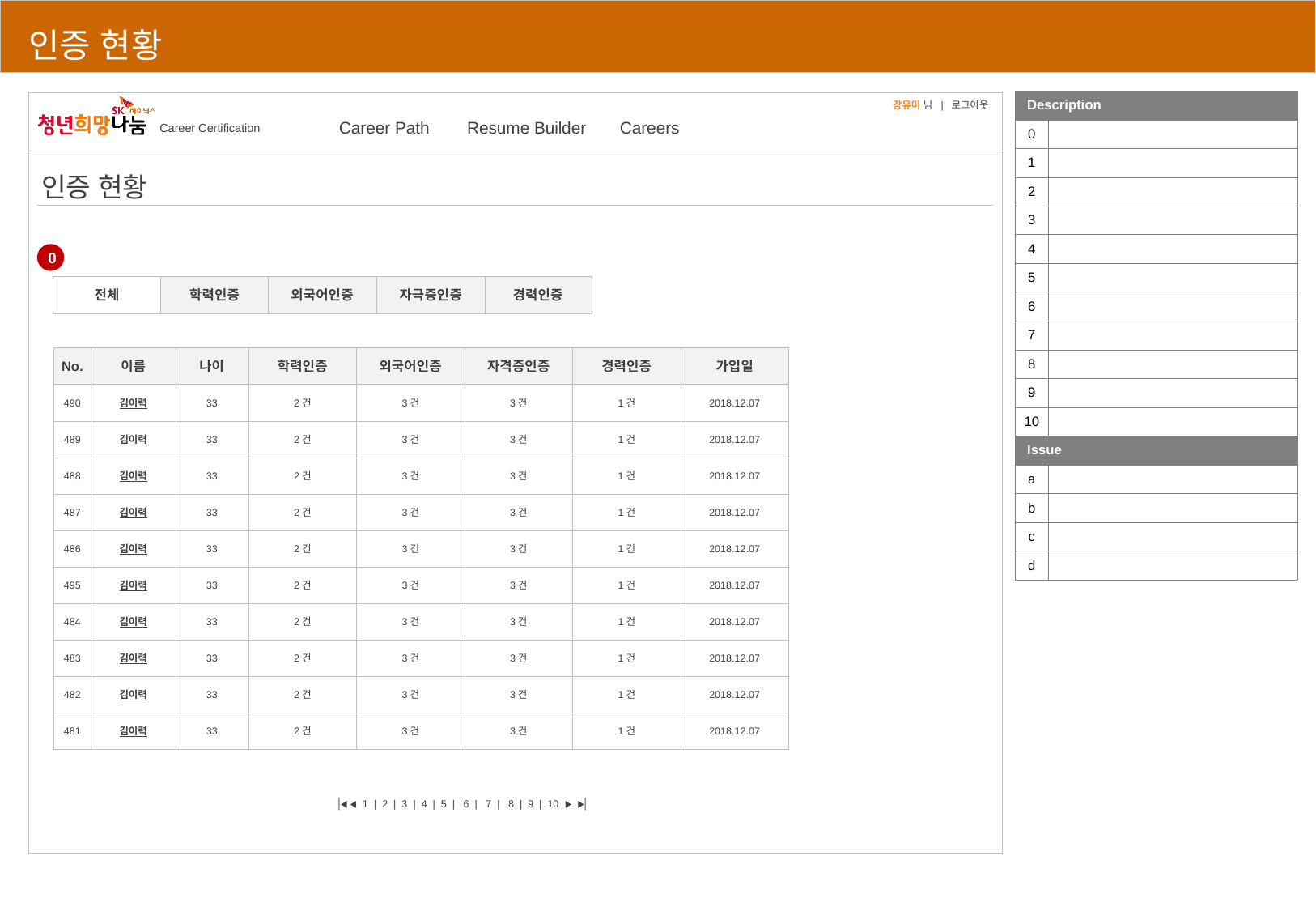

# 인증 현황
| Description |  |
| --- | --- |
| 0 |  |
| 1 |  |
| 2 |  |
| 3 |  |
| 4 |  |
| 5 |  |
| 6 |  |
| 7 |  |
| 8 |  |
| 9 |  |
| 10 |  |
| Issue |  |
| a |  |
| b |  |
| c |  |
| d |  |
강유미 님  |  로그아웃
Career Path
Resume Builder
Careers
인증 현황
0
전체
학력인증
외국어인증
자극증인증
경력인증
No.
이름
나이
학력인증
외국어인증
자격증인증
경력인증
가입일
490
김이력
33
2건
3건
3건
1건
2018.12.07
489
김이력
33
2건
3건
3건
1건
2018.12.07
488
김이력
33
2건
3건
3건
1건
2018.12.07
487
김이력
33
2건
3건
3건
1건
2018.12.07
486
김이력
33
2건
3건
3건
1건
2018.12.07
495
김이력
33
2건
3건
3건
1건
2018.12.07
484
김이력
33
2건
3건
3건
1건
2018.12.07
483
김이력
33
2건
3건
3건
1건
2018.12.07
482
김이력
33
2건
3건
3건
1건
2018.12.07
481
김이력
33
2건
3건
3건
1건
2018.12.07
 |◀ ◀  1  |  2  |  3  |  4  |  5  |   6  |   7  |   8  |  9  |  10  ▶  ▶|